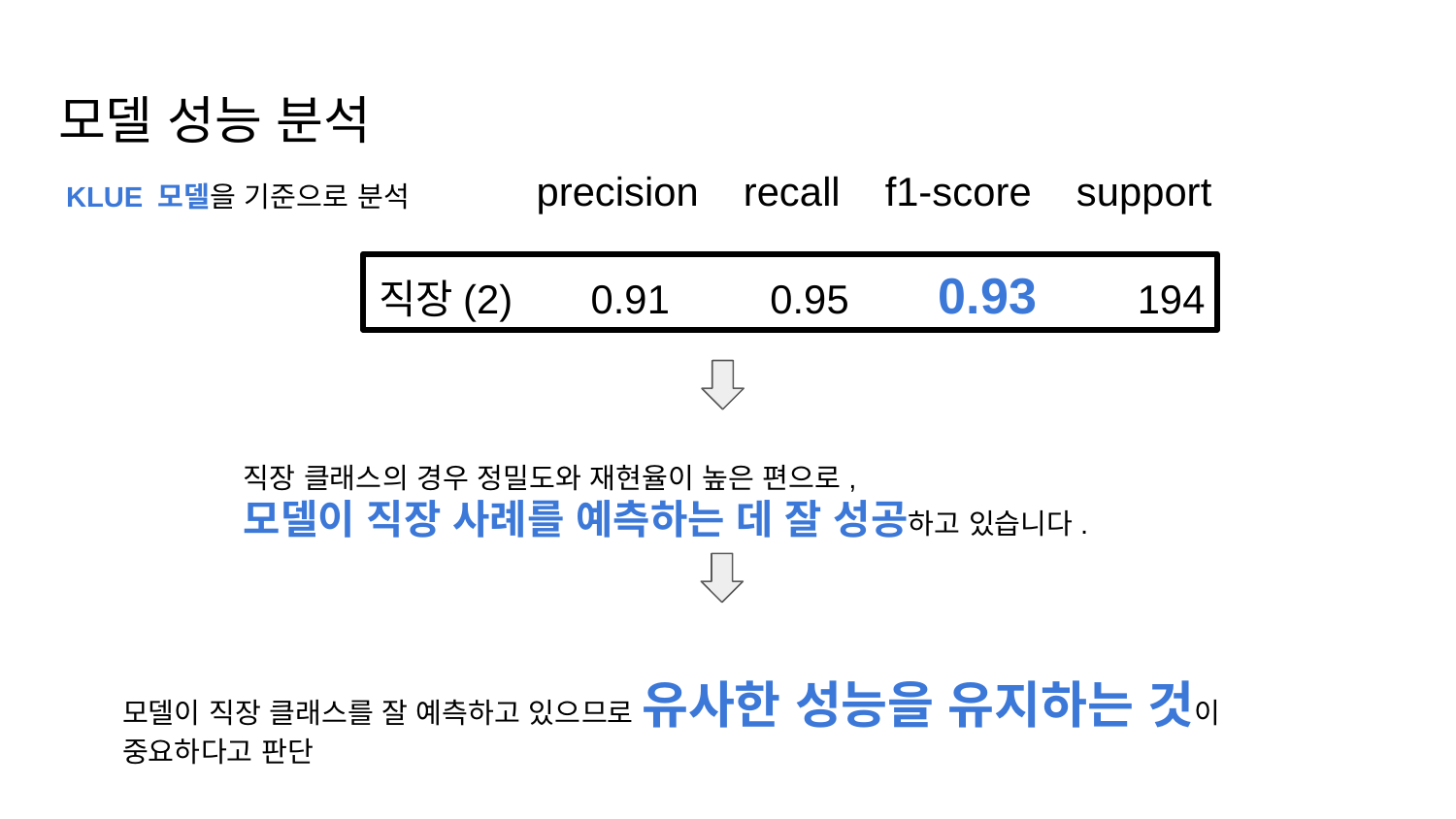

# 모델 성능 분석
                         precision    recall    f1-score    support

          직장(2)       0.91         0.95        0.93         194
KLUE 모델을 기준으로 분석

직장 클래스의 경우 정밀도와 재현율이 높은 편으로,
모델이 직장 사례를 예측하는 데 잘 성공하고 있습니다.

모델이 직장 클래스를 잘 예측하고 있으므로 유사한 성능을 유지하는 것이 중요하다고 판단